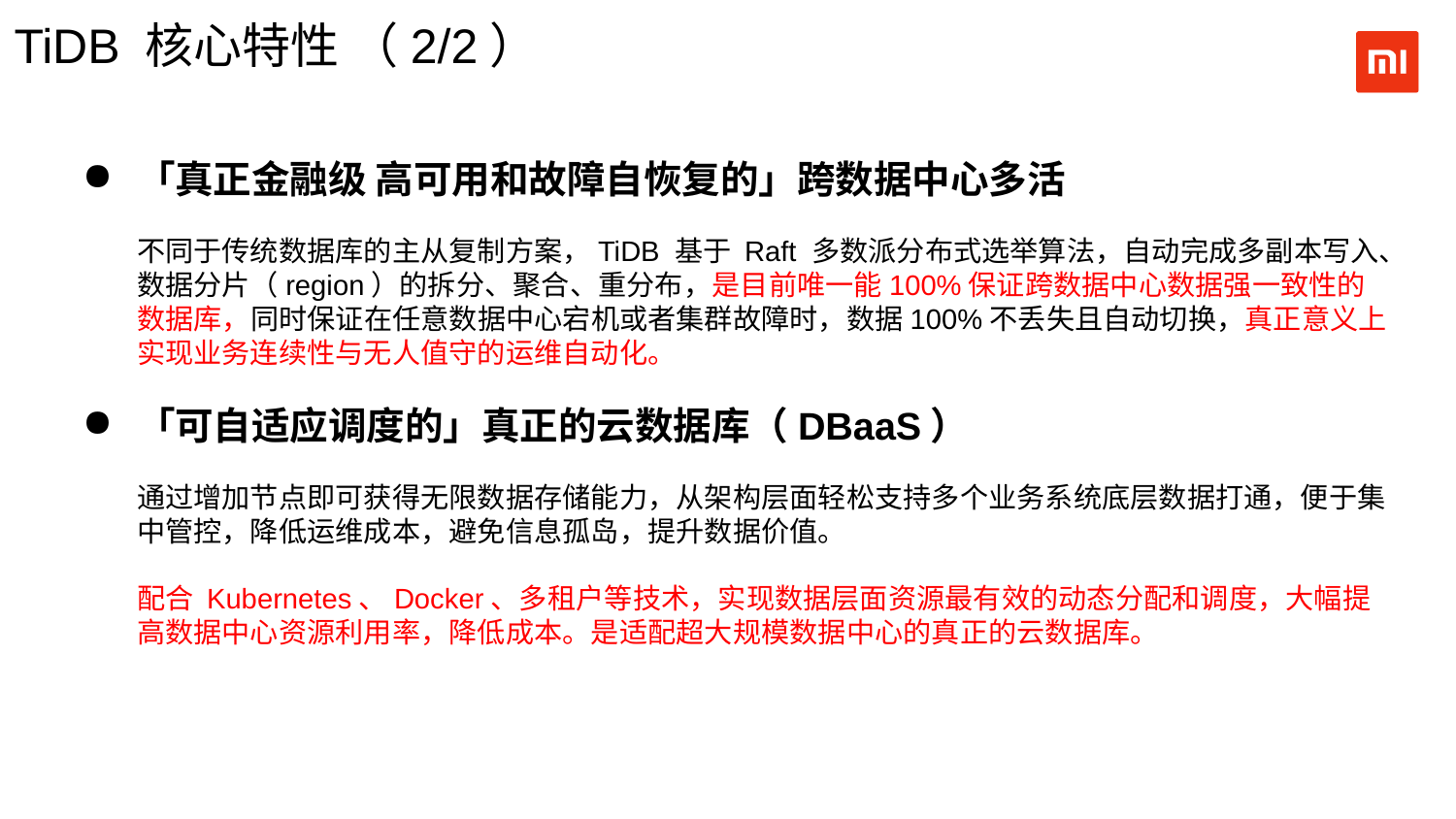

TiDB 核心特性 （2/2）

「真正金融级 高可用和故障自恢复的」跨数据中心多活
不同于传统数据库的主从复制方案，TiDB 基于 Raft 多数派分布式选举算法，自动完成多副本写入、数据分片（region）的拆分、聚合、重分布，是目前唯一能100%保证跨数据中心数据强一致性的数据库，同时保证在任意数据中心宕机或者集群故障时，数据100%不丢失且自动切换，真正意义上实现业务连续性与无人值守的运维自动化。
「可自适应调度的」真正的云数据库（DBaaS）
通过增加节点即可获得无限数据存储能力，从架构层面轻松支持多个业务系统底层数据打通，便于集中管控，降低运维成本，避免信息孤岛，提升数据价值。
配合 Kubernetes、Docker、多租户等技术，实现数据层面资源最有效的动态分配和调度，大幅提高数据中心资源利用率，降低成本。是适配超大规模数据中心的真正的云数据库。